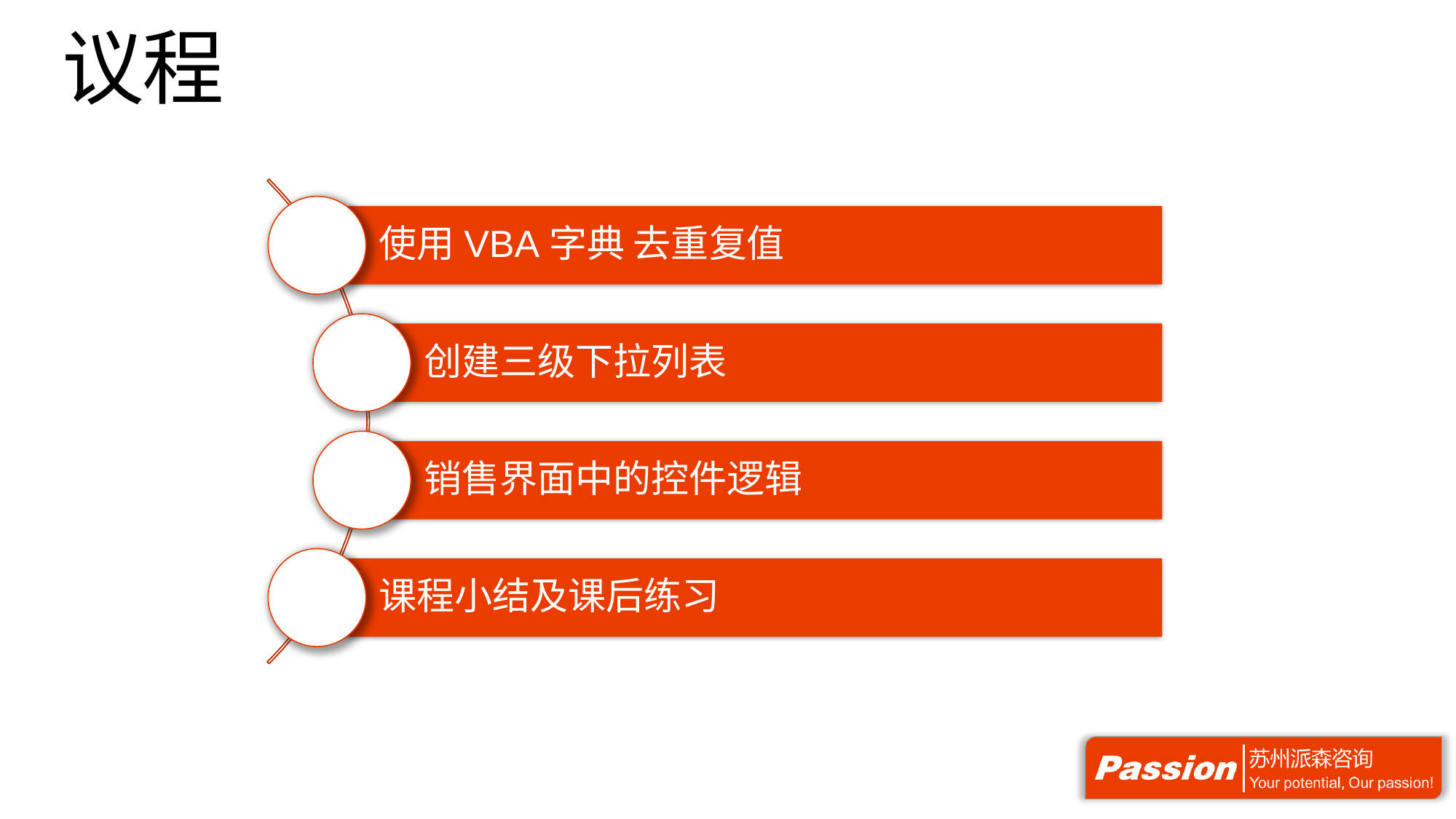

# 议程
使用VBA字典 去重复值
创建三级下拉列表
销售界面中的控件逻辑
课程小结及课后练习